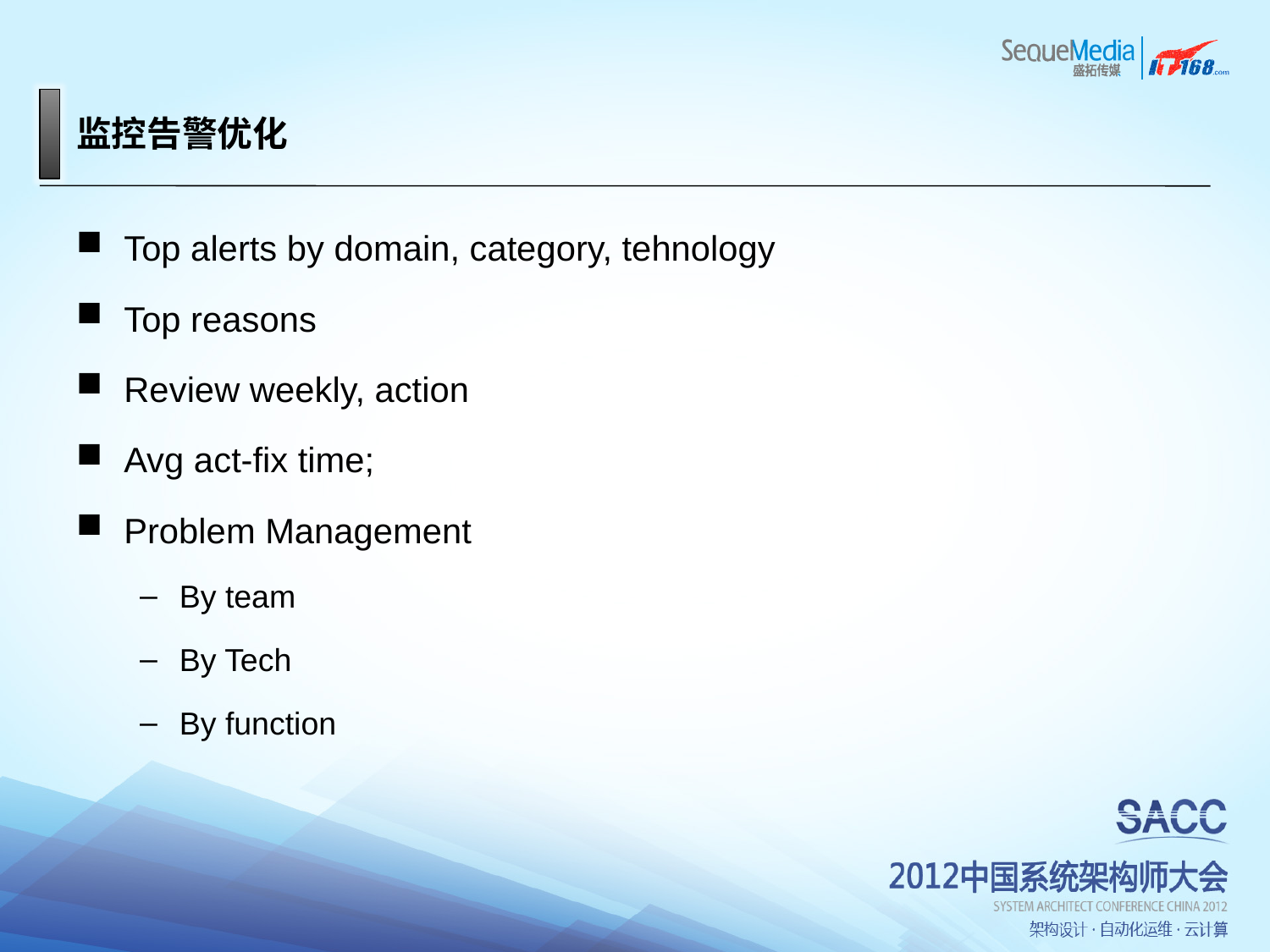

# 监控告警优化
Top alerts by domain, category, tehnology
Top reasons
Review weekly, action
Avg act-fix time;
Problem Management
By team
By Tech
By function